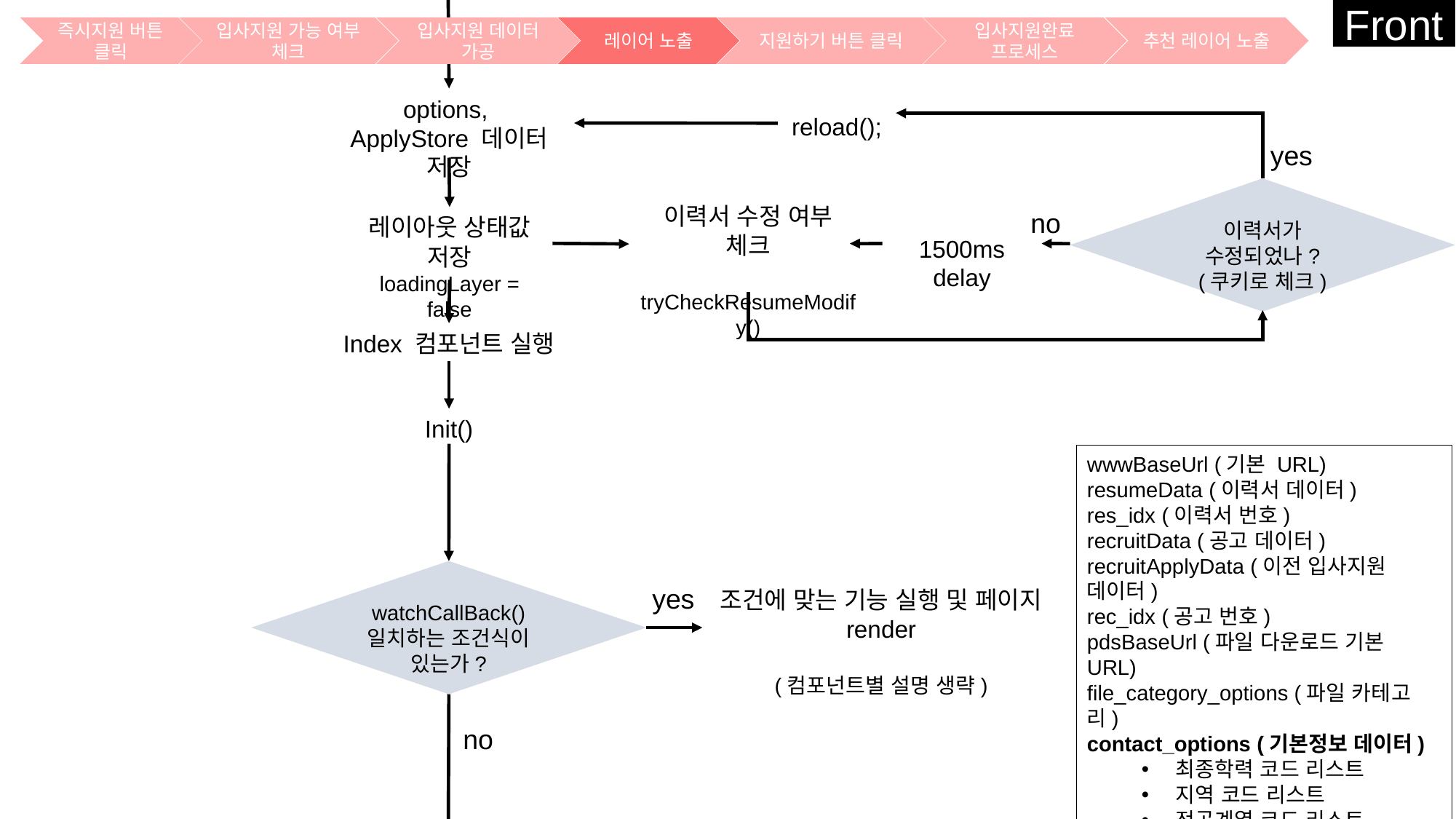

Front
지원하기 버튼 클릭
입사지원완료 프로세스
레이어 노출
즉시지원 버튼 클릭
입사지원 가능 여부 체크
입사지원 데이터 가공
추천 레이어 노출
options,
ApplyStore 데이터 저장
reload();
yes
이력서가 수정되었나?
(쿠키로 체크)
이력서 수정 여부 체크

tryCheckResumeModify()
no
레이아웃 상태값 저장
loadingLayer = false
1500ms delay
Index 컴포넌트 실행
Init()
wwwBaseUrl (기본 URL)
resumeData (이력서 데이터)
res_idx (이력서 번호)
recruitData (공고 데이터)
recruitApplyData (이전 입사지원 데이터)
rec_idx (공고 번호)
pdsBaseUrl (파일 다운로드 기본 URL)
file_category_options (파일 카테고리)
contact_options (기본정보 데이터)
최종학력 코드 리스트
지역 코드 리스트
전공계열 코드 리스트
개인정보 데이터
apply_type (입사지원 타입)
watchCallBack()
일치하는 조건식이 있는가?
yes
조건에 맞는 기능 실행 및 페이지 render

(컴포넌트별 설명 생략)
no